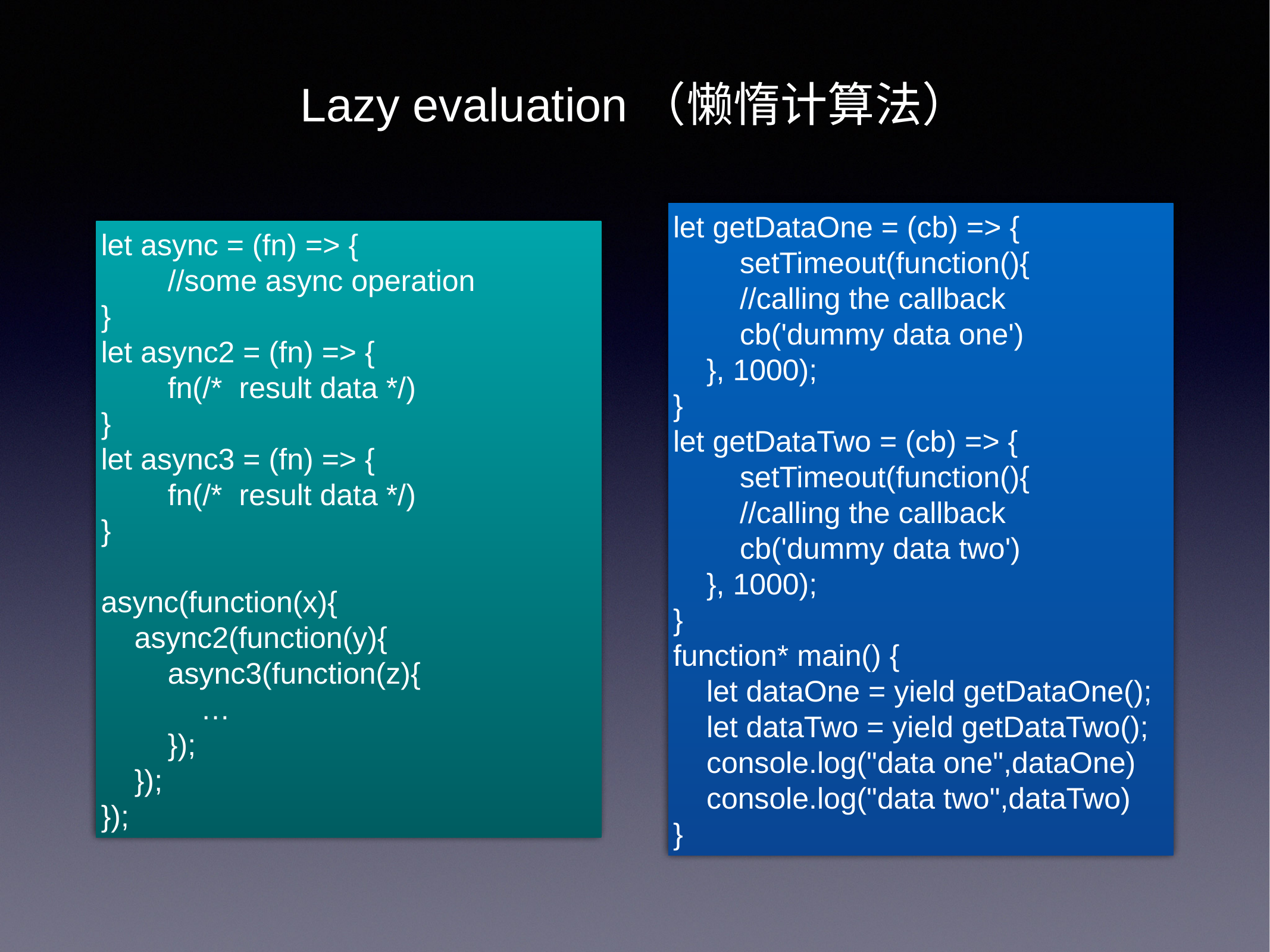

Lazy evaluation（懒惰计算法）
let async = (fn) => {
        //some async operation
}
let async2 = (fn) => {
        fn(/*  result data */)
}
let async3 = (fn) => {
        fn(/*  result data */)
}

async(function(x){
    async2(function(y){
        async3(function(z){
            …
        });
    });
});
let getDataOne = (cb) => {
        setTimeout(function(){
        //calling the callback
        cb('dummy data one')
    }, 1000);
}
let getDataTwo = (cb) => {
        setTimeout(function(){
        //calling the callback
        cb('dummy data two')
    }, 1000);
}
function* main() {
    let dataOne = yield getDataOne();
    let dataTwo = yield getDataTwo();
    console.log("data one",dataOne)
    console.log("data two",dataTwo)
}